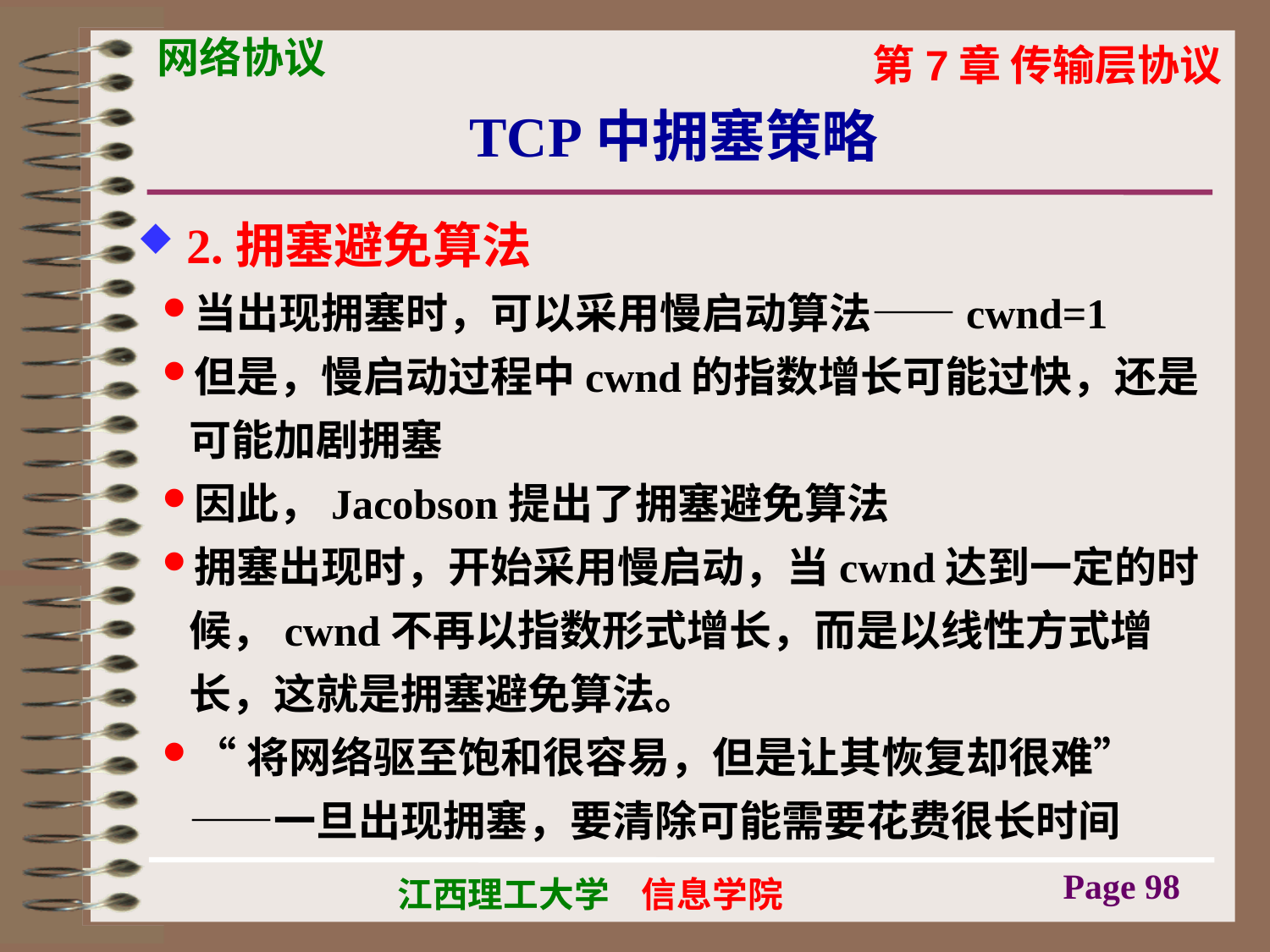

# TCP中拥塞策略
 2.拥塞避免算法
当出现拥塞时，可以采用慢启动算法——cwnd=1
但是，慢启动过程中cwnd的指数增长可能过快，还是可能加剧拥塞
因此，Jacobson提出了拥塞避免算法
拥塞出现时，开始采用慢启动，当cwnd达到一定的时候，cwnd不再以指数形式增长，而是以线性方式增长，这就是拥塞避免算法。
“将网络驱至饱和很容易，但是让其恢复却很难”——一旦出现拥塞，要清除可能需要花费很长时间
Page 98